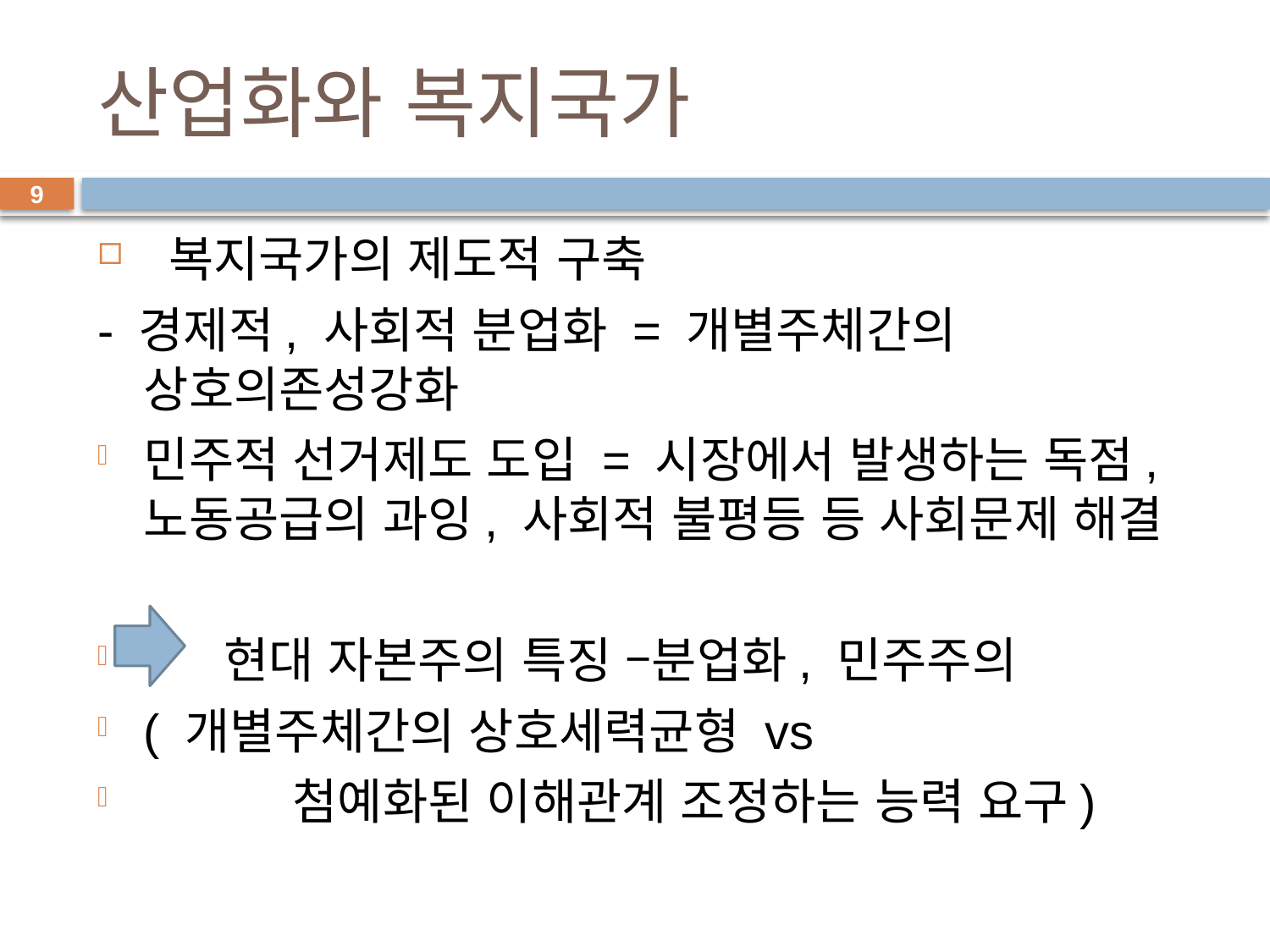

# 산업화와 복지국가
9
 복지국가의 제도적 구축
- 경제적, 사회적 분업화 = 개별주체간의 상호의존성강화
민주적 선거제도 도입 = 시장에서 발생하는 독점, 노동공급의 과잉, 사회적 불평등 등 사회문제 해결

     현대 자본주의 특징 –분업화, 민주주의
( 개별주체간의 상호세력균형 vs
          첨예화된 이해관계 조정하는 능력 요구)